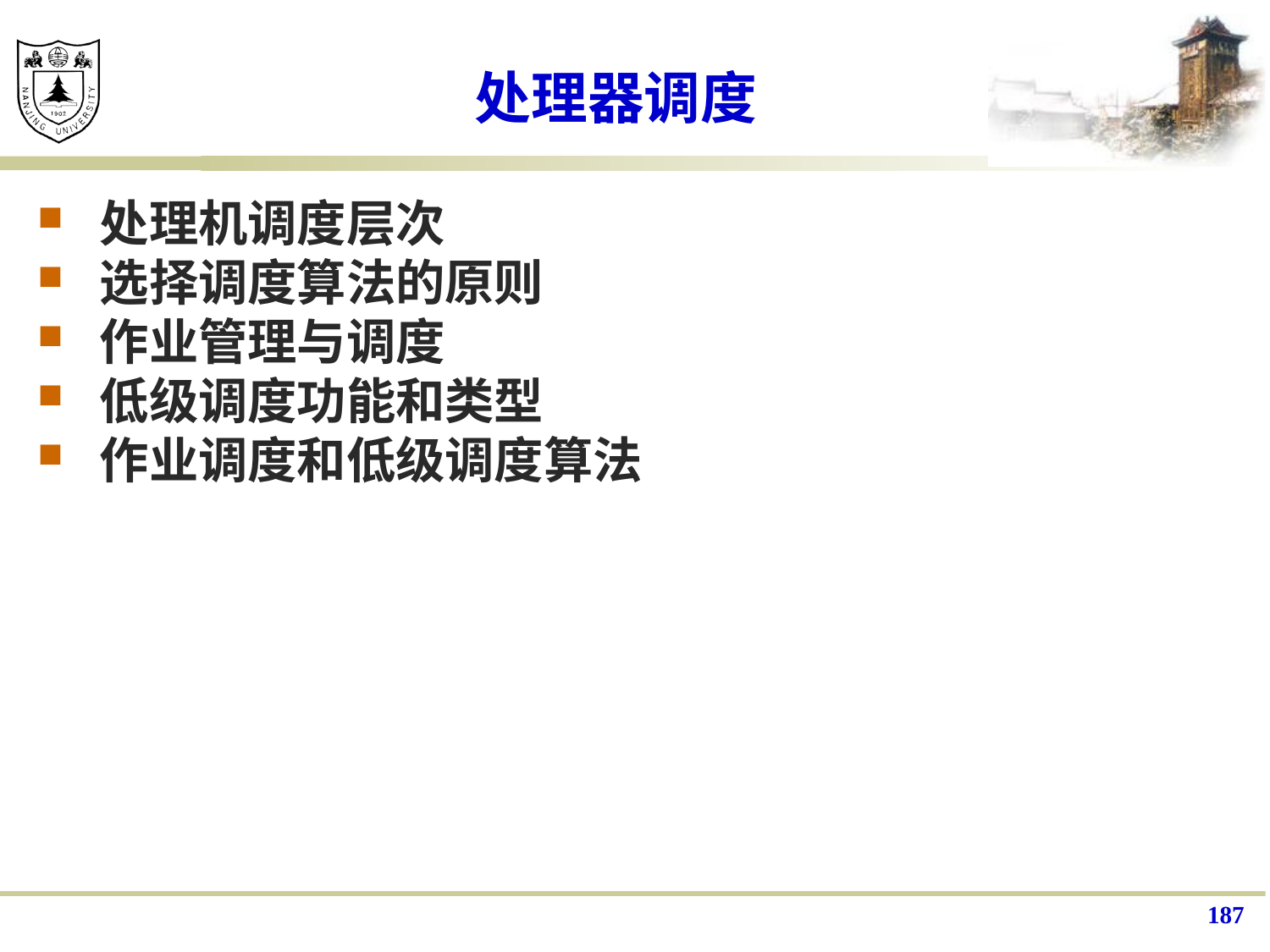

# 处理器调度
处理机调度层次
选择调度算法的原则
作业管理与调度
低级调度功能和类型
作业调度和低级调度算法

187